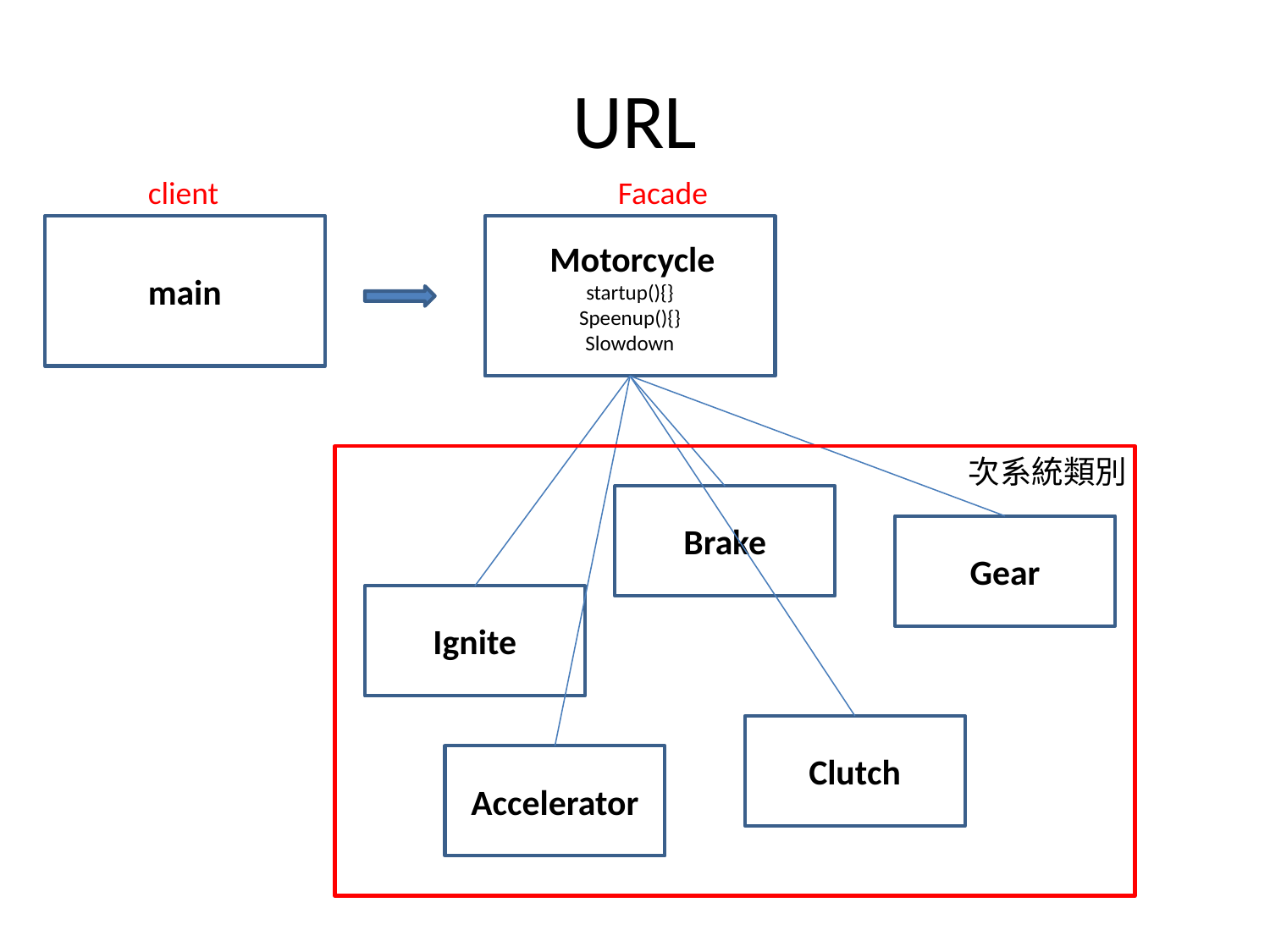

# URL
client
Facade
main
 Motorcycle
startup(){}
Speenup(){}
Slowdown

次系統類別
Brake
Gear
Ignite
Clutch
Accelerator